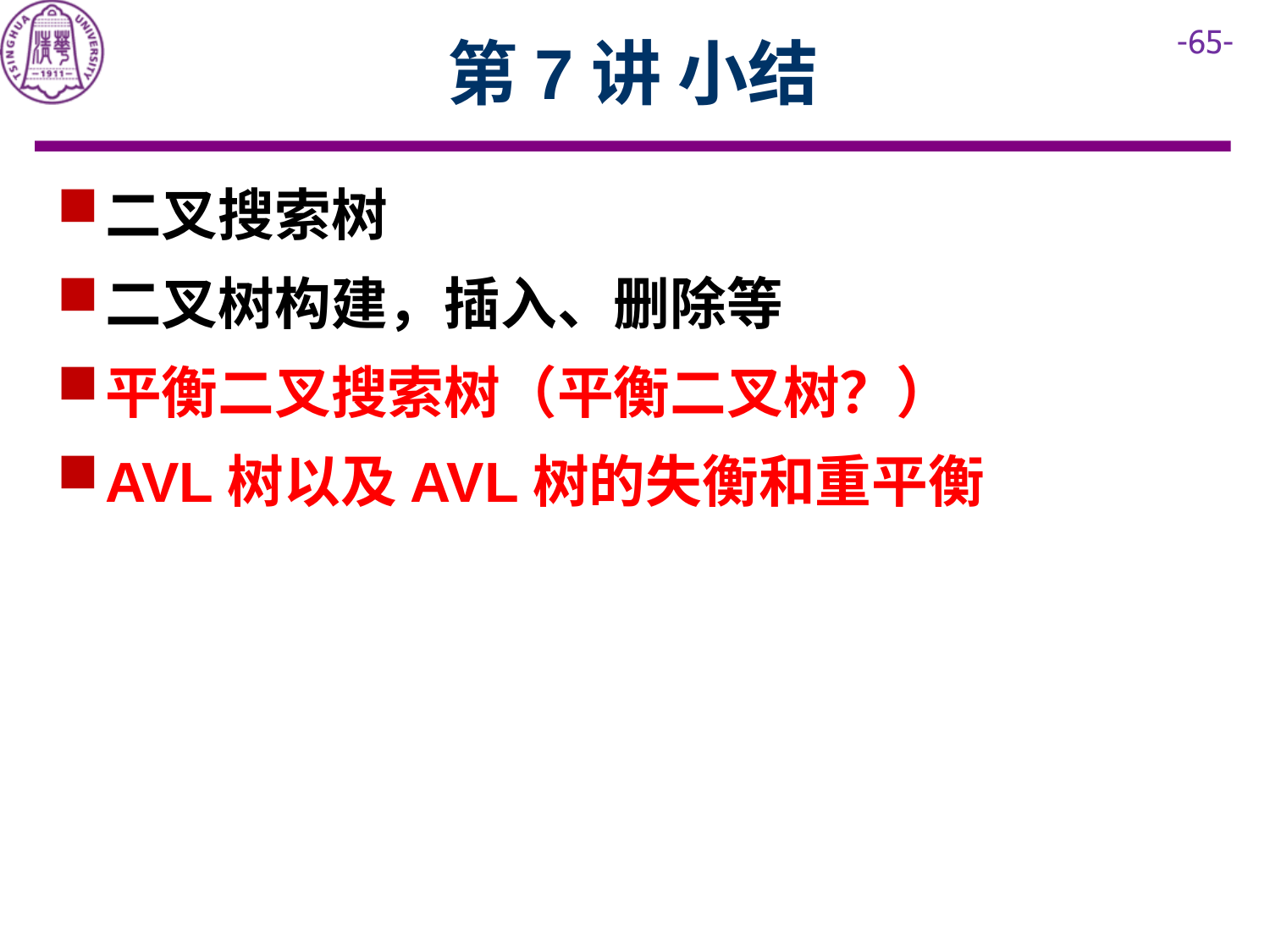

# 第7讲 小结
二叉搜索树
二叉树构建，插入、删除等
平衡二叉搜索树（平衡二叉树？）
AVL树以及AVL树的失衡和重平衡